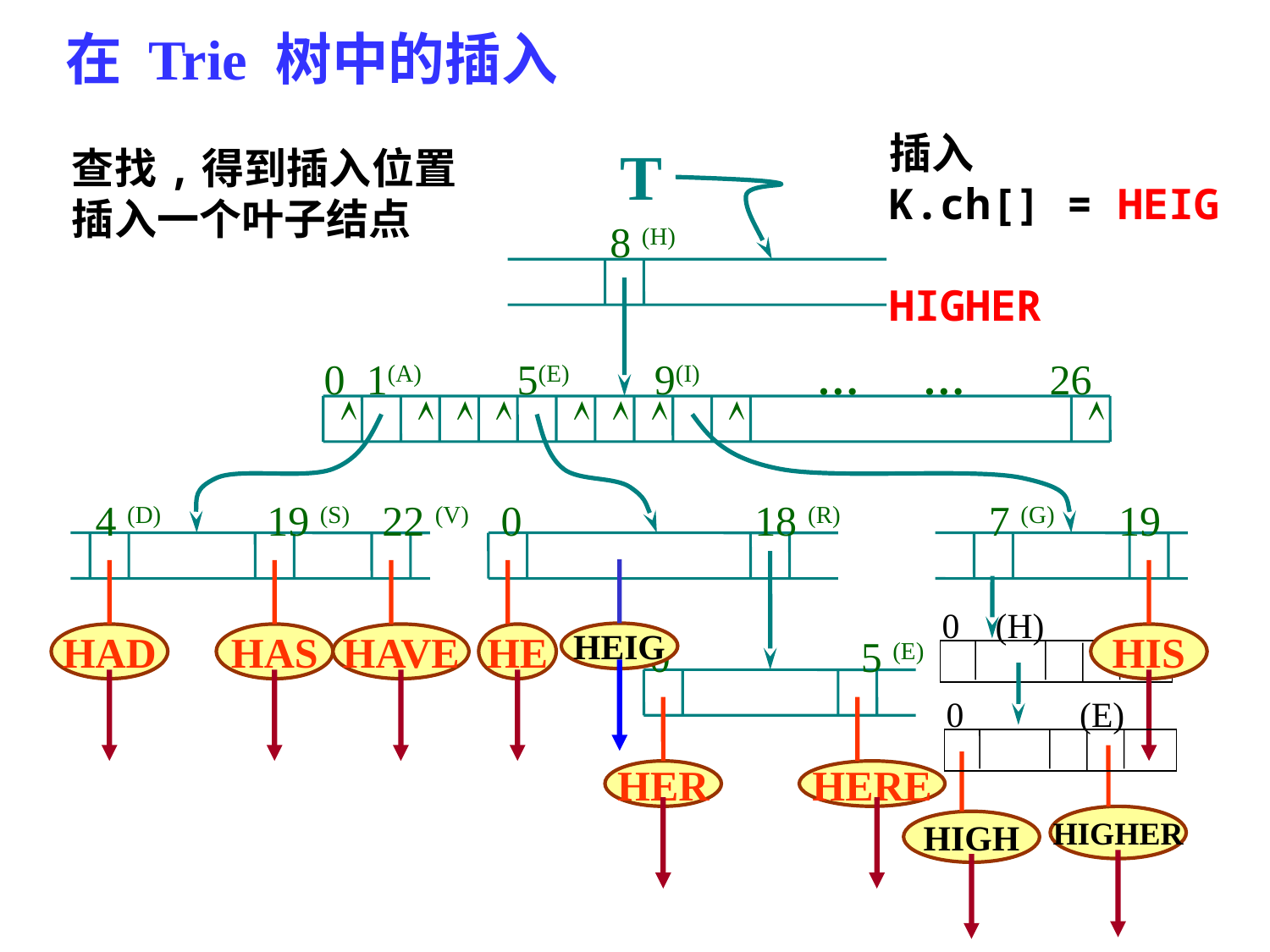

在 Trie 树中的插入
插入
K.ch[] = HEIG
         HIGHER
T
查找,得到插入位置
插入一个叶子结点

  8 (H)

0  1(A)         5(E)        9(I)           …      …        26
∧
∧
∧
∧
∧
∧
∧
∧
∧

4 (D)          19 (S)   22 (V)   0                      18 (R)              7 (G)      19

HEIG

0    (H)

HAD
HAS
HAVE
HE
0                  5 (E)
HIS

0             (E)

HER

HIGHER

HIGH

HERE